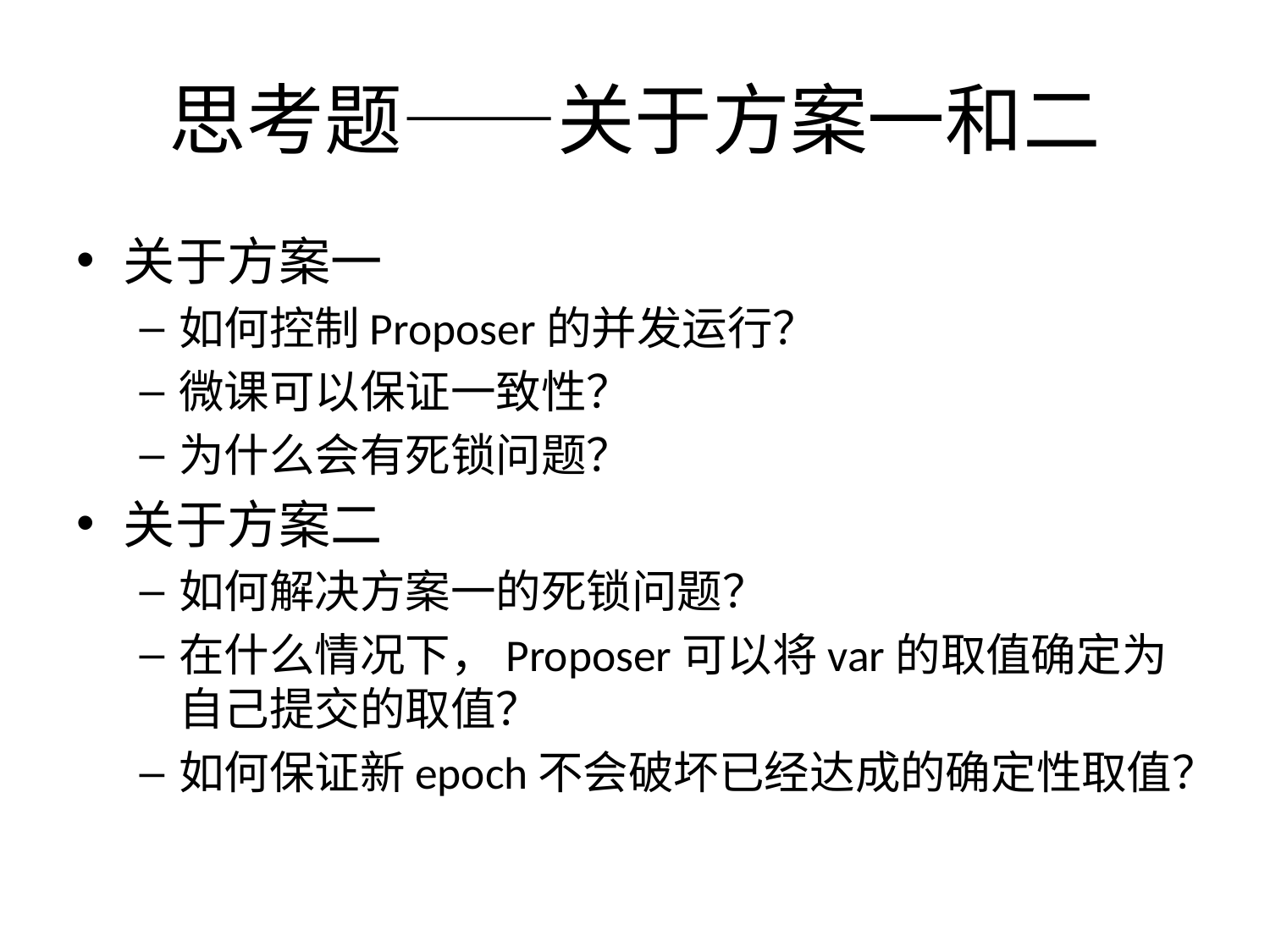

# 思考题——关于方案一和二
关于方案一
如何控制Proposer的并发运行？
微课可以保证一致性？
为什么会有死锁问题？
关于方案二
如何解决方案一的死锁问题？
在什么情况下，Proposer可以将var的取值确定为自己提交的取值？
如何保证新epoch不会破坏已经达成的确定性取值？